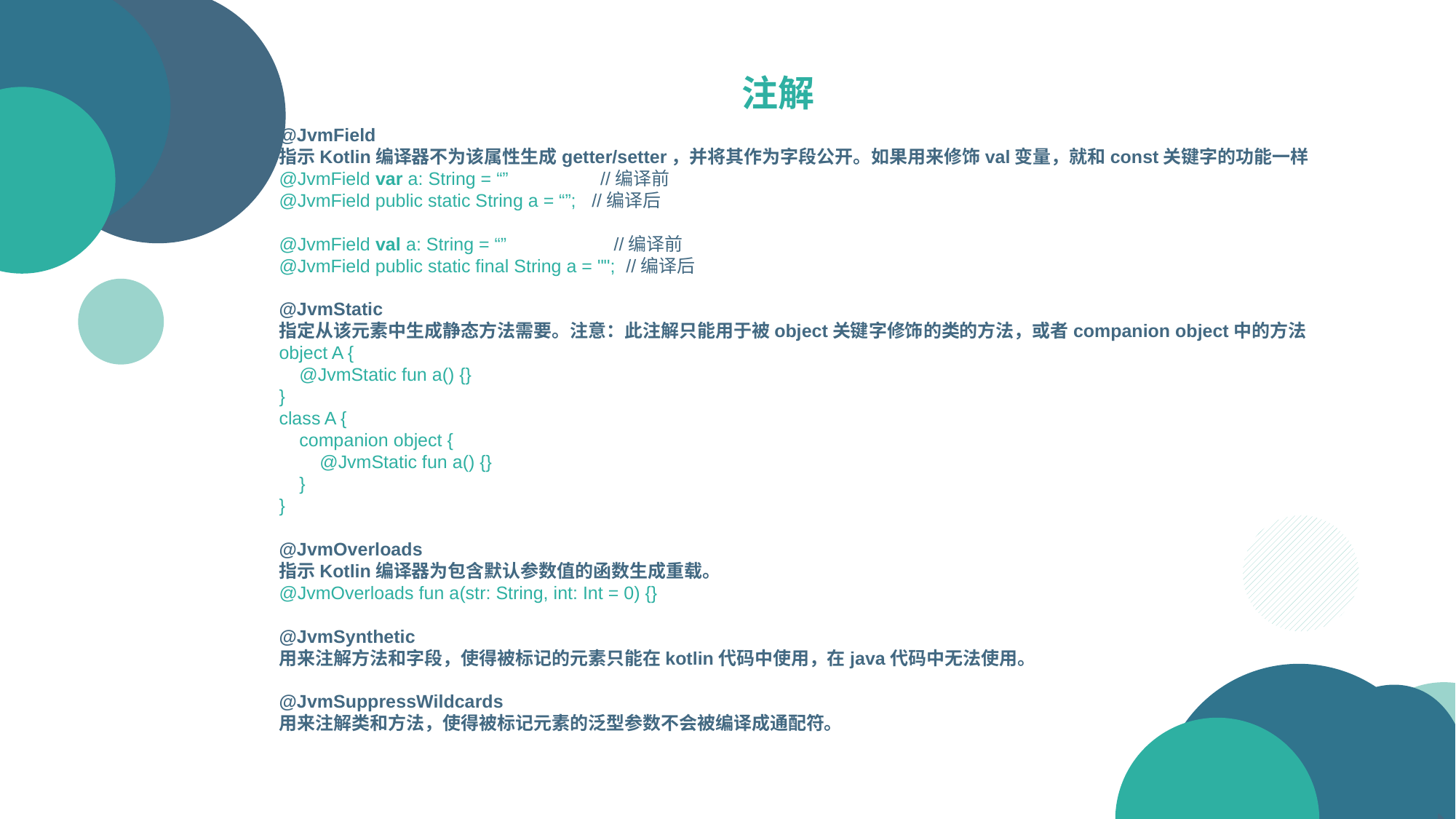

注解
@JvmField
指示Kotlin编译器不为该属性生成getter/setter，并将其作为字段公开。如果用来修饰val变量，就和const关键字的功能一样
@JvmField var a: String = “”                  //编译前
@JvmField public static String a = “”;   //编译后

@JvmField val a: String = “”                     //编译前
@JvmField public static final String a = "";  //编译后

@JvmStatic
指定从该元素中生成静态方法需要。注意：此注解只能用于被object关键字修饰的类的方法，或者companion object中的方法
object A {
    @JvmStatic fun a() {}
}
class A {
    companion object {
        @JvmStatic fun a() {}
    }
}

@JvmOverloads
指示Kotlin编译器为包含默认参数值的函数生成重载。
@JvmOverloads fun a(str: String, int: Int = 0) {}

@JvmSynthetic
用来注解方法和字段，使得被标记的元素只能在kotlin代码中使用，在java代码中无法使用。

@JvmSuppressWildcards
用来注解类和方法，使得被标记元素的泛型参数不会被编译成通配符。